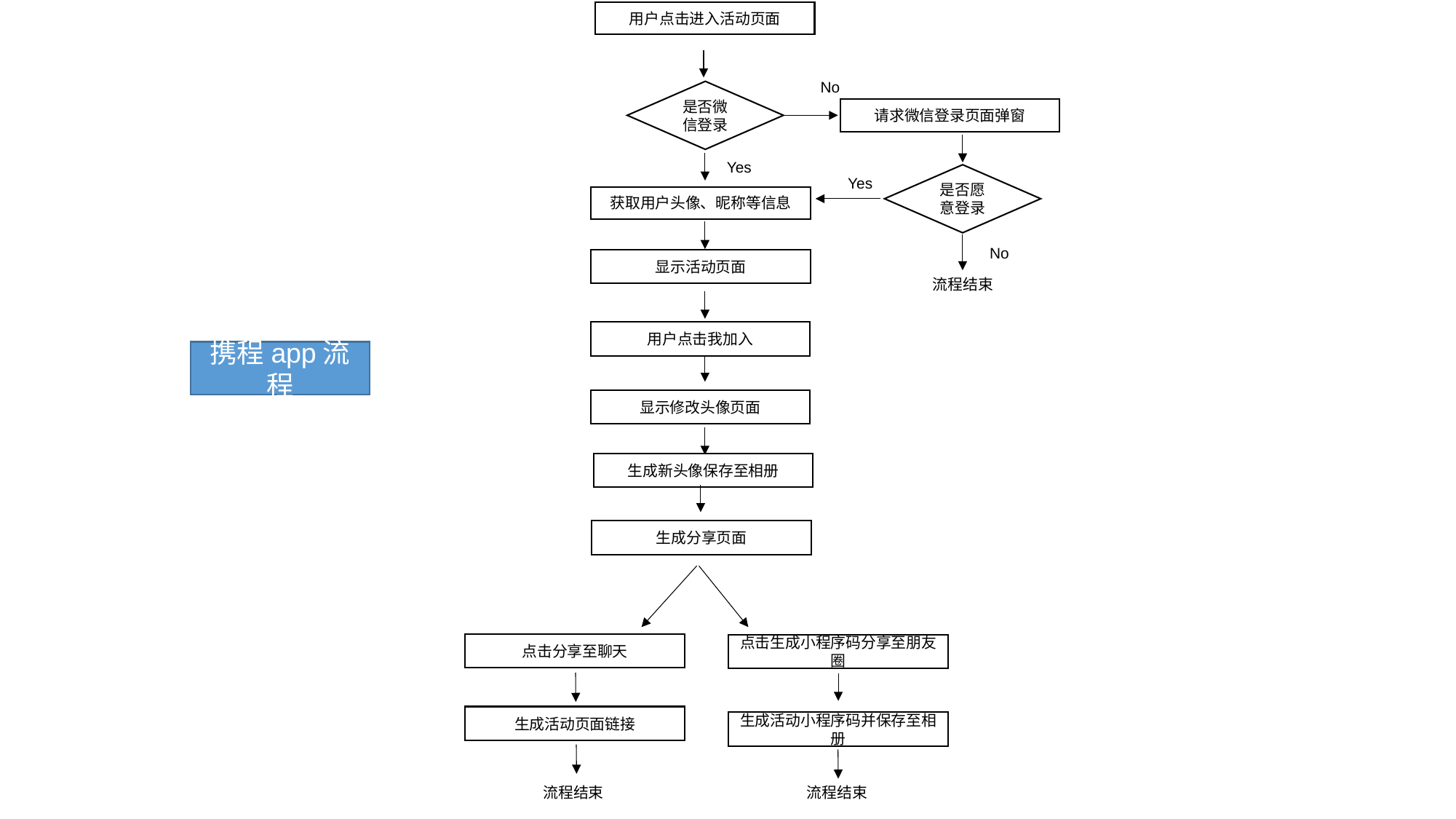

用户点击进入活动页面
No
是否微信登录
请求微信登录页面弹窗
Yes
是否愿意登录
Yes
获取用户头像、昵称等信息
No
显示活动页面
流程结束
用户点击我加入
携程app流程
显示修改头像页面
生成新头像保存至相册
生成分享页面
点击分享至聊天
点击生成小程序码分享至朋友圈
生成活动页面链接
生成活动小程序码并保存至相册
流程结束
流程结束